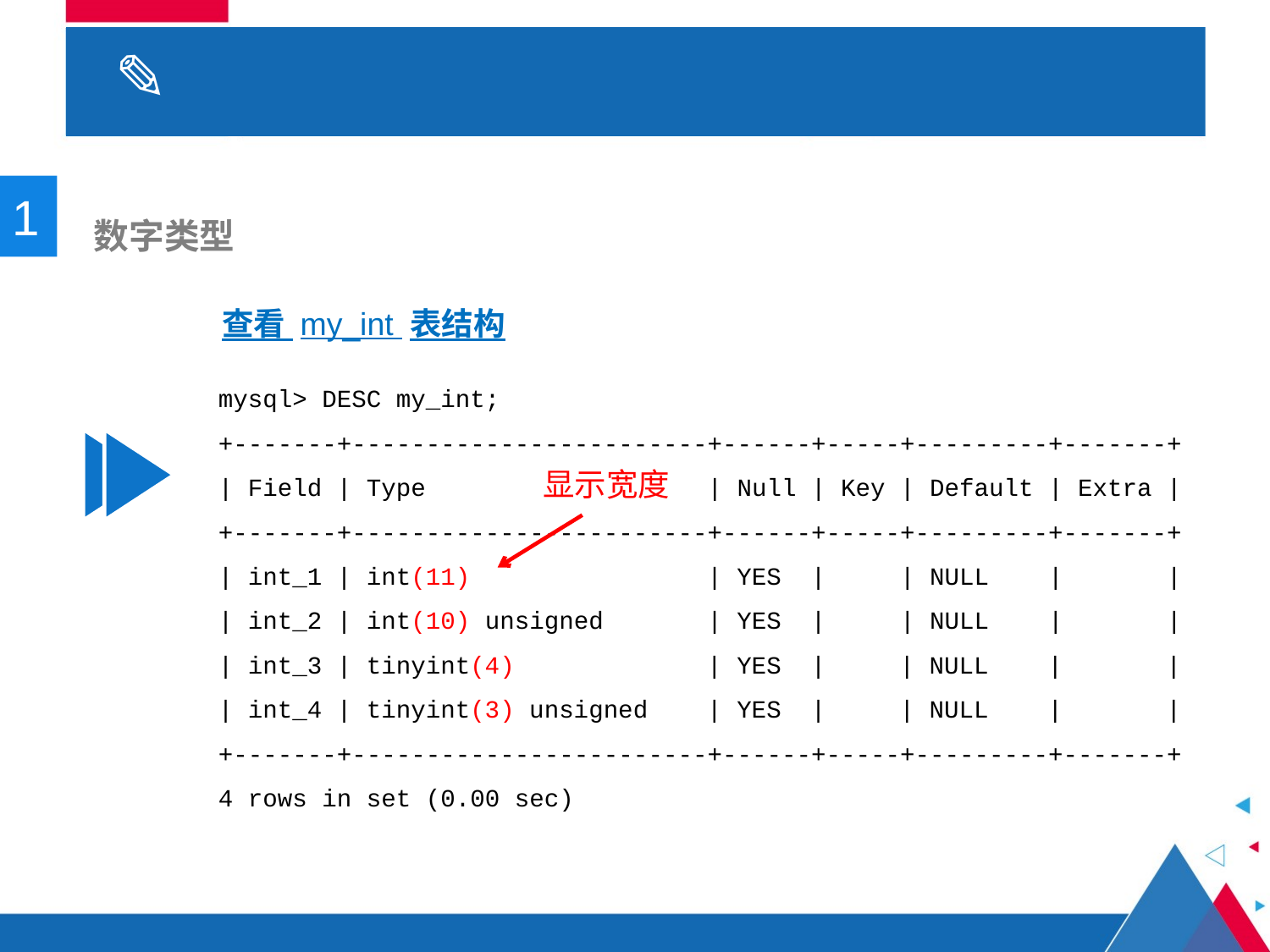

# 3.1 数据类型

1
  数字类型
查看 my_int 表结构
mysql> DESC my_int;
+-------+------------------------+------+-----+---------+-------+
| Field | Type                   | Null | Key | Default | Extra |
+-------+------------------------+------+-----+---------+-------+
| int_1 | int(11)                | YES  |     | NULL    |       |
| int_2 | int(10) unsigned       | YES  |     | NULL    |       |
| int_3 | tinyint(4)             | YES  |     | NULL    |       |
| int_4 | tinyint(3) unsigned    | YES  |     | NULL    |       |
+-------+------------------------+------+-----+---------+-------+
4 rows in set (0.00 sec)

显示宽度